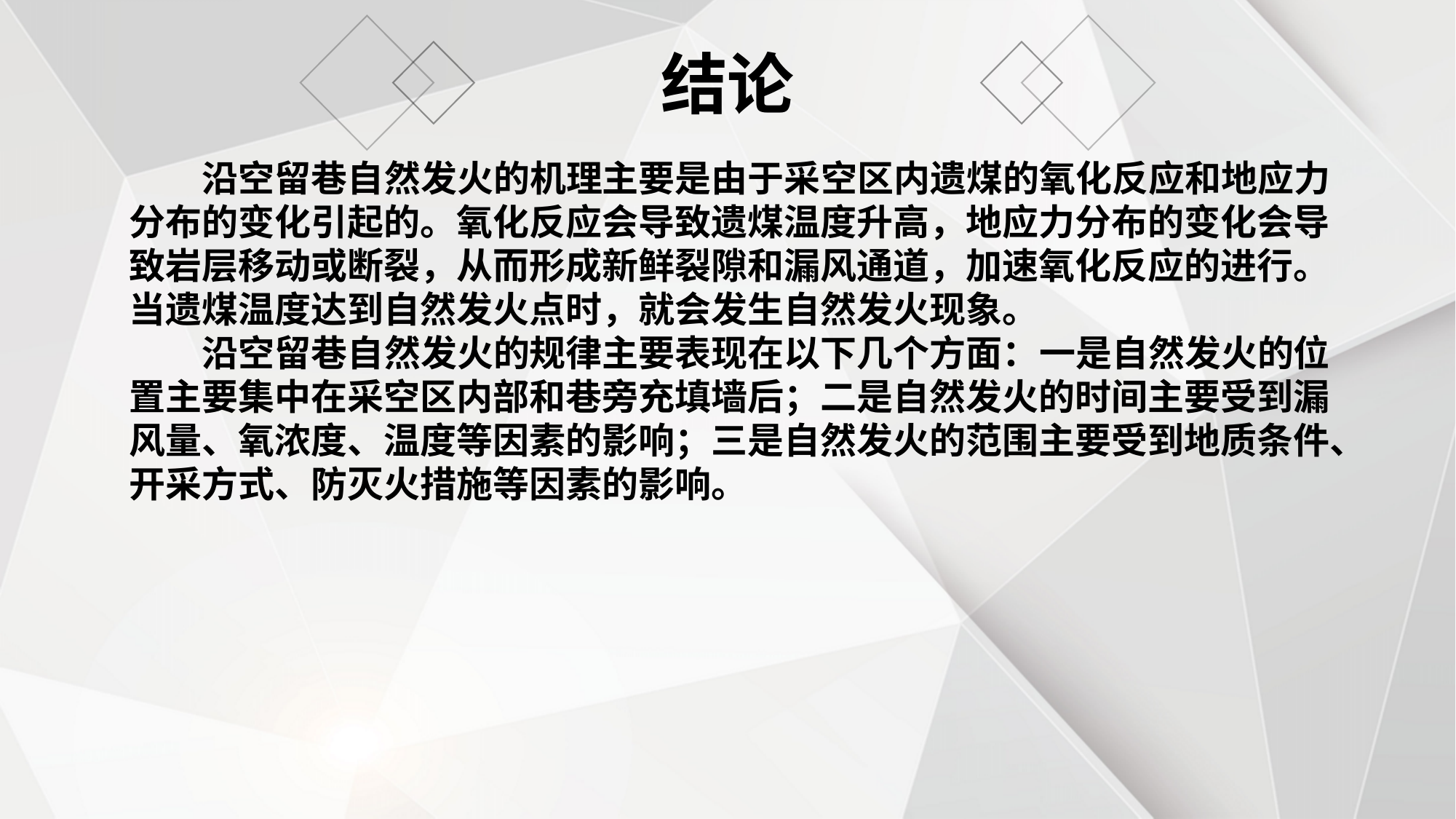

结论
沿空留巷自然发火的机理主要是由于采空区内遗煤的氧化反应和地应力分布的变化引起的。氧化反应会导致遗煤温度升高，地应力分布的变化会导致岩层移动或断裂，从而形成新鲜裂隙和漏风通道，加速氧化反应的进行。当遗煤温度达到自然发火点时，就会发生自然发火现象。
沿空留巷自然发火的规律主要表现在以下几个方面：一是自然发火的位置主要集中在采空区内部和巷旁充填墙后；二是自然发火的时间主要受到漏风量、氧浓度、温度等因素的影响；三是自然发火的范围主要受到地质条件、开采方式、防灭火措施等因素的影响。